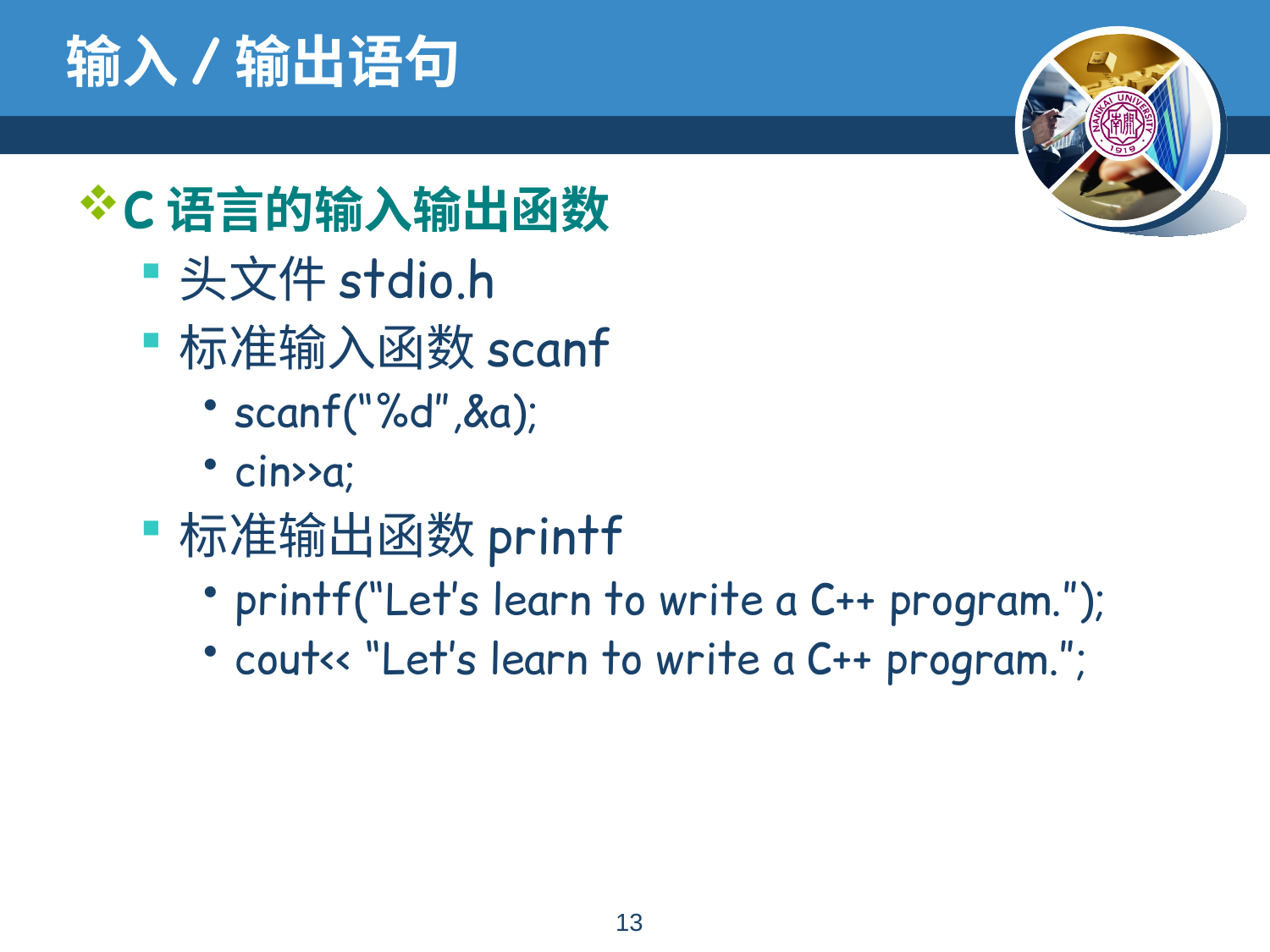

# 输入/输出语句
C语言的输入输出函数
头文件stdio.h
标准输入函数scanf
scanf(“%d”,&a);
cin>>a;
标准输出函数printf
printf(“Let’s learn to write a C++ program.”);
cout<< “Let’s learn to write a C++ program.”;
13